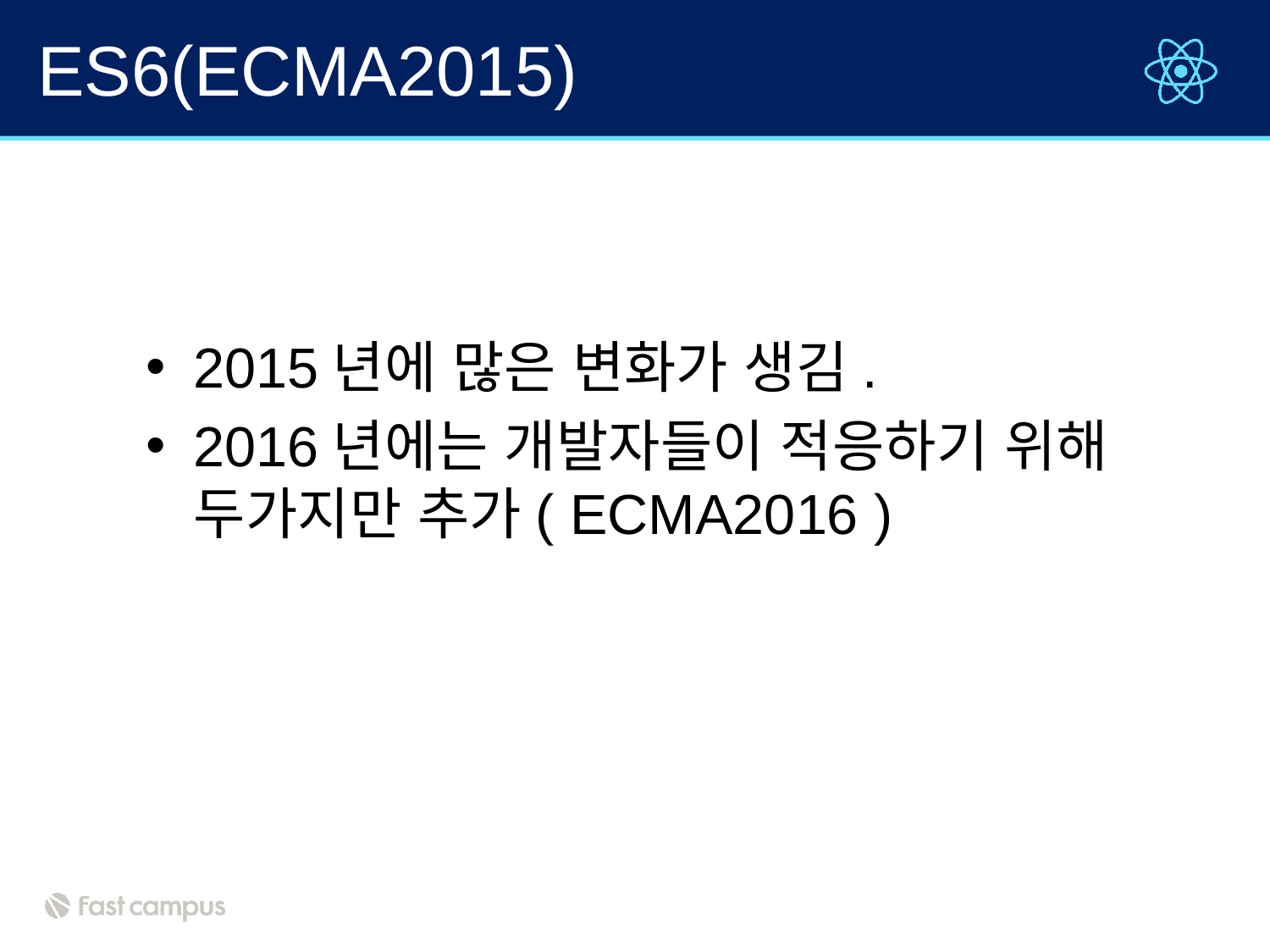

# ES6(ECMA2015)

2015년에 많은 변화가 생김.
2016년에는 개발자들이 적응하기 위해 두가지만 추가( ECMA2016 )